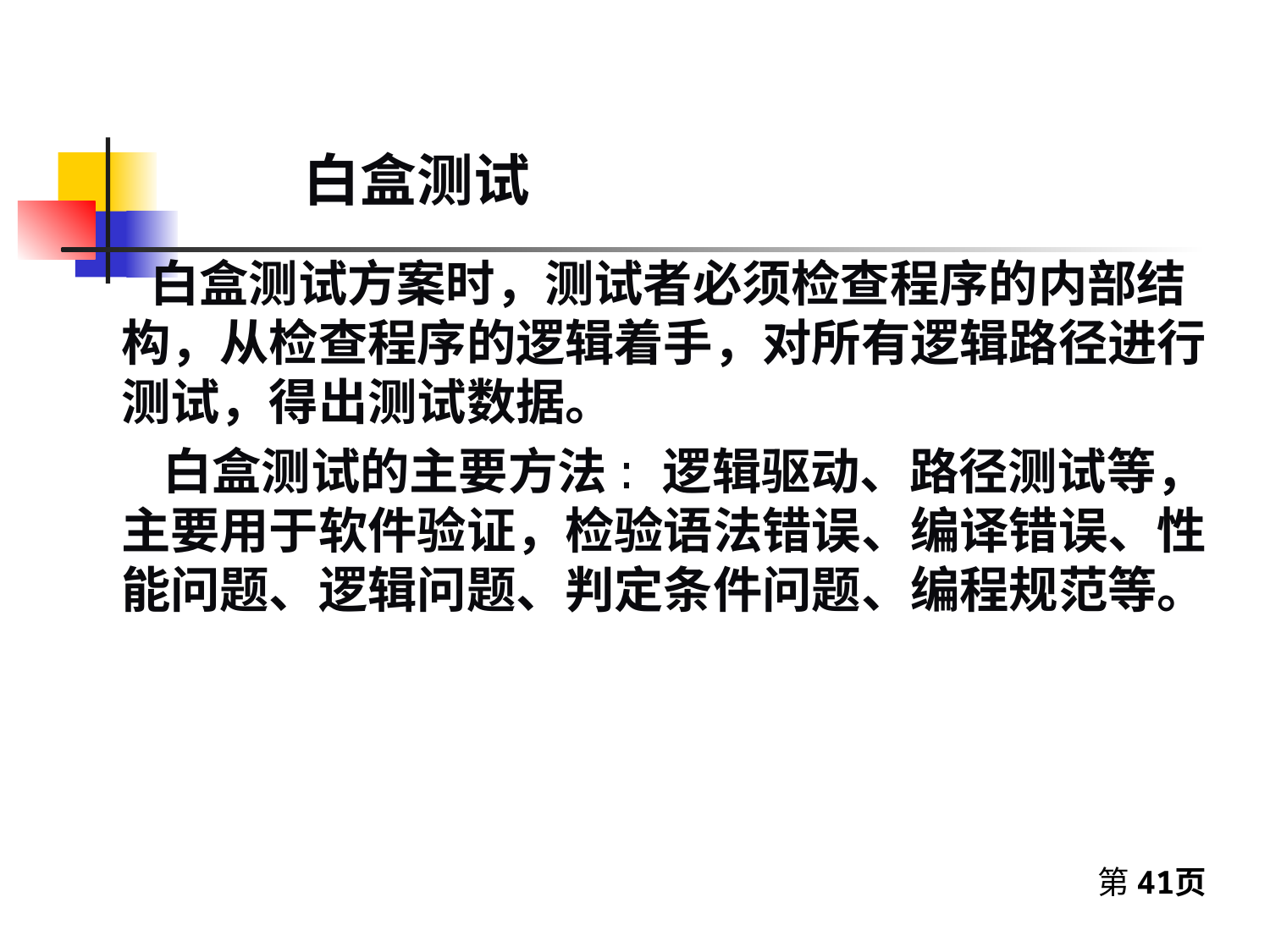

白盒测试
      白盒测试方案时，测试者必须检查程序的内部结构，从检查程序的逻辑着手，对所有逻辑路径进行测试，得出测试数据。
       白盒测试的主要方法: 逻辑驱动、路径测试等，主要用于软件验证，检验语法错误、编译错误、性能问题、逻辑问题、判定条件问题、编程规范等。